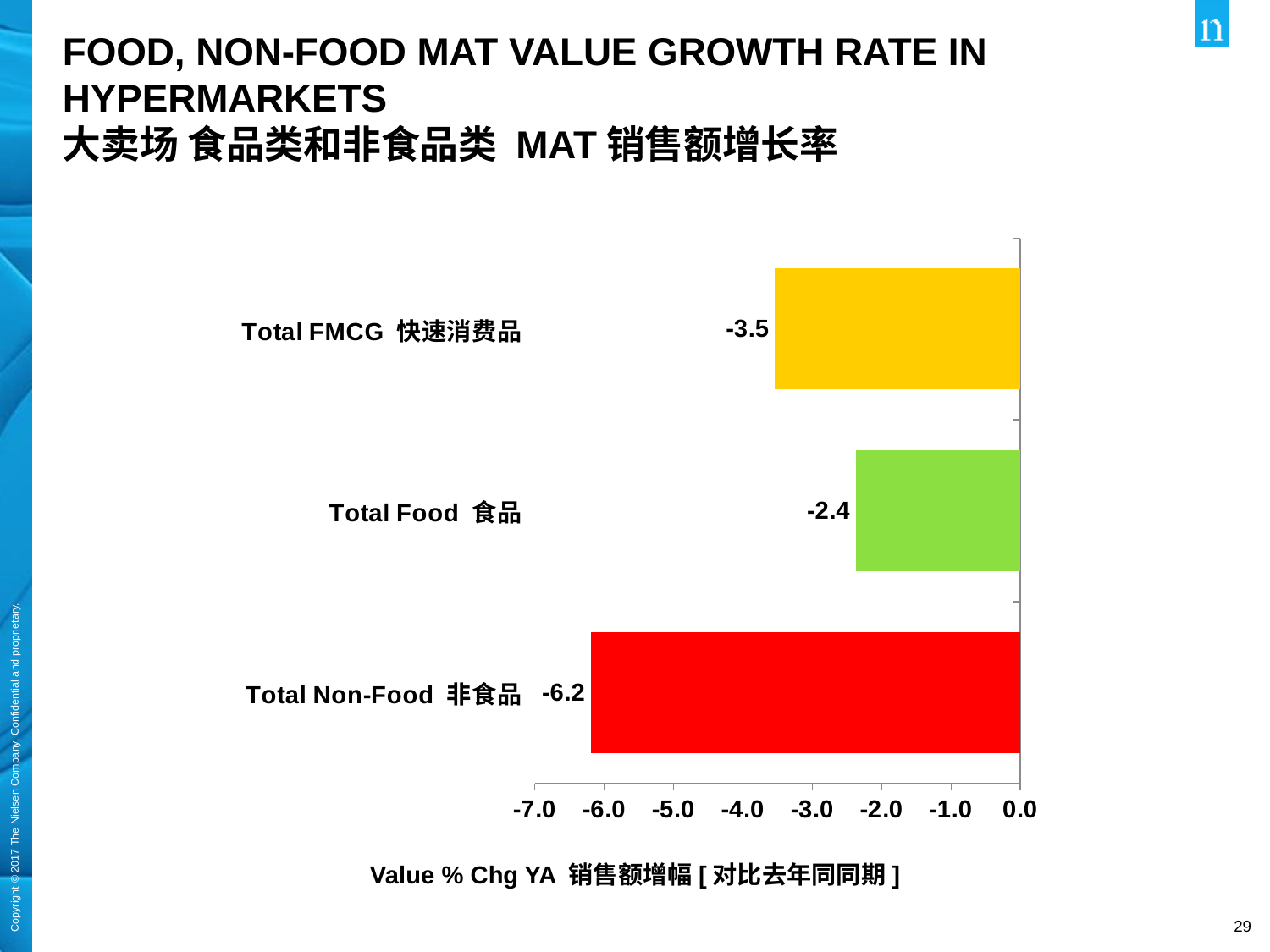

Food, Non-Food MAT Value Growth Rate in Hypermarkets
大卖场 食品类和非食品类 MAT销售额增长率

### Chart

| Category | MAT TY |
|---|---|
| Total Non-Food 非食品 | -6.194738789 |
| Total Food 食品 | -2.375200214 |
| Total FMCG 快速消费品 | -3.541179669 |
Value % Chg YA 销售额增幅[对比去年同同期]